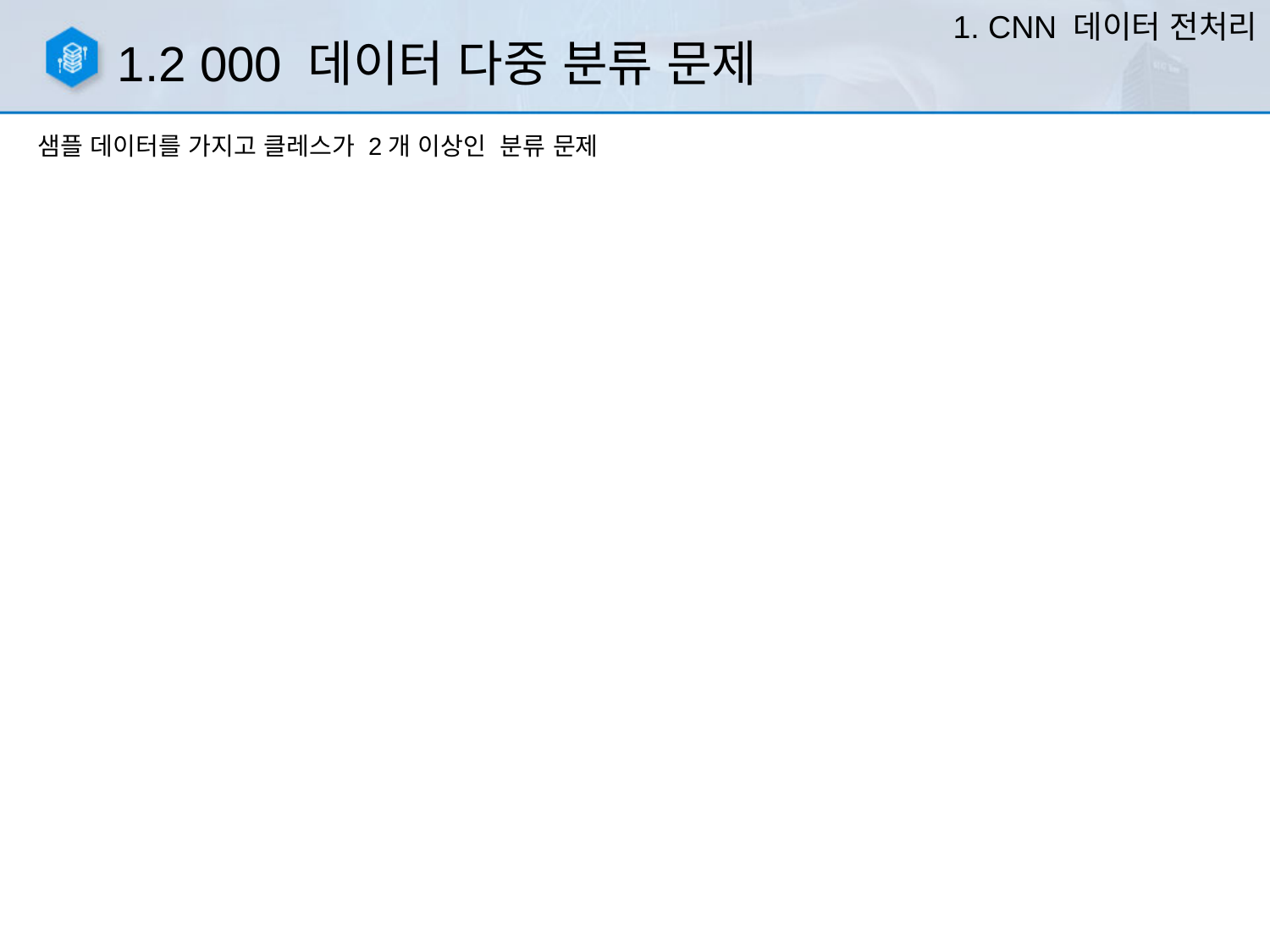

1. CNN 데이터 전처리
1.2 000 데이터 다중 분류 문제
샘플 데이터를 가지고 클레스가 2개 이상인  분류 문제